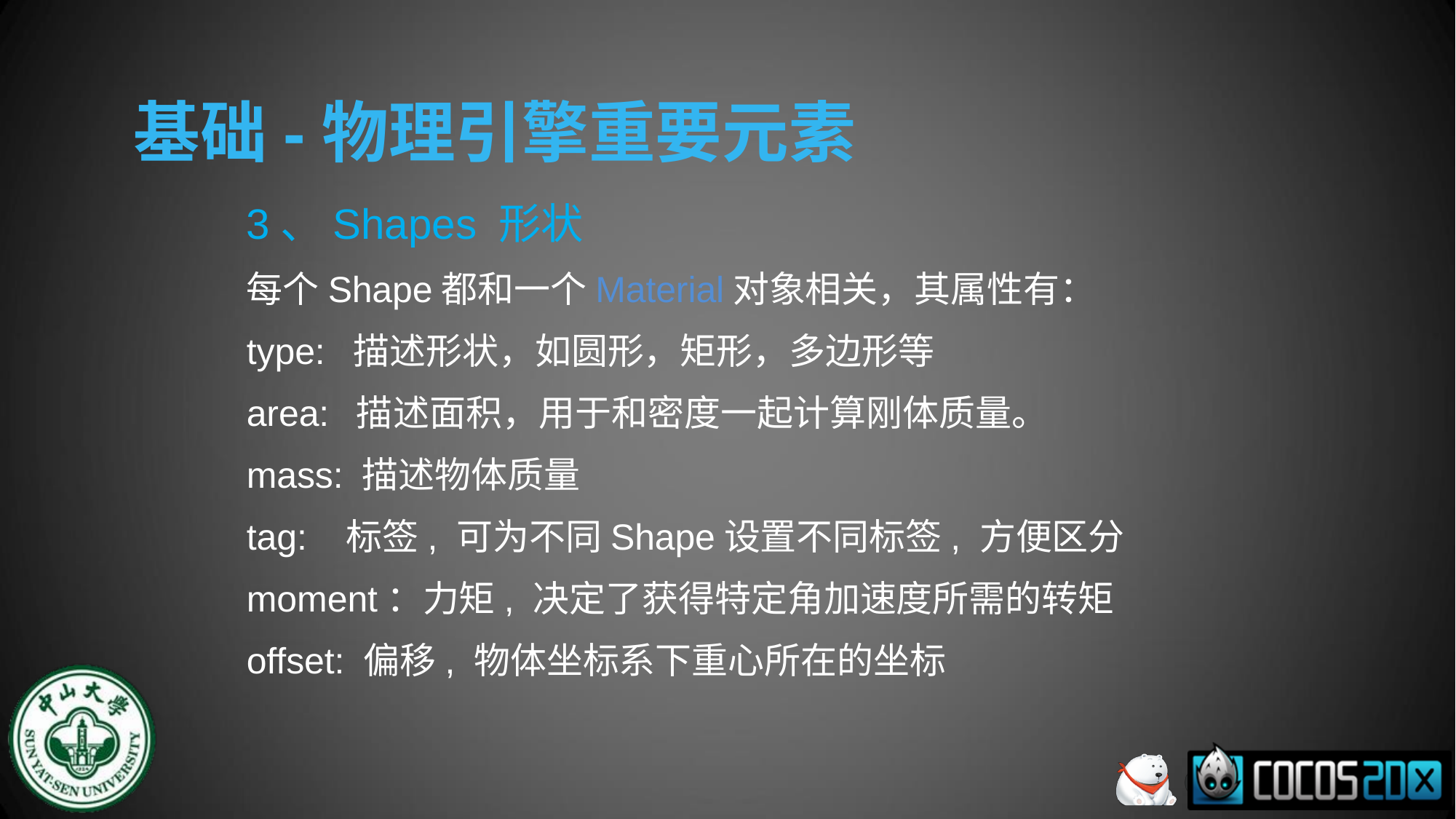

# 基础-物理引擎重要元素
3、Shapes 形状
每个Shape都和一个Material对象相关，其属性有：
type:  描述形状，如圆形，矩形，多边形等
area:  描述面积，用于和密度一起计算刚体质量。
mass: 描述物体质量
tag:   标签, 可为不同Shape设置不同标签, 方便区分
moment：力矩, 决定了获得特定角加速度所需的转矩
offset: 偏移, 物体坐标系下重心所在的坐标